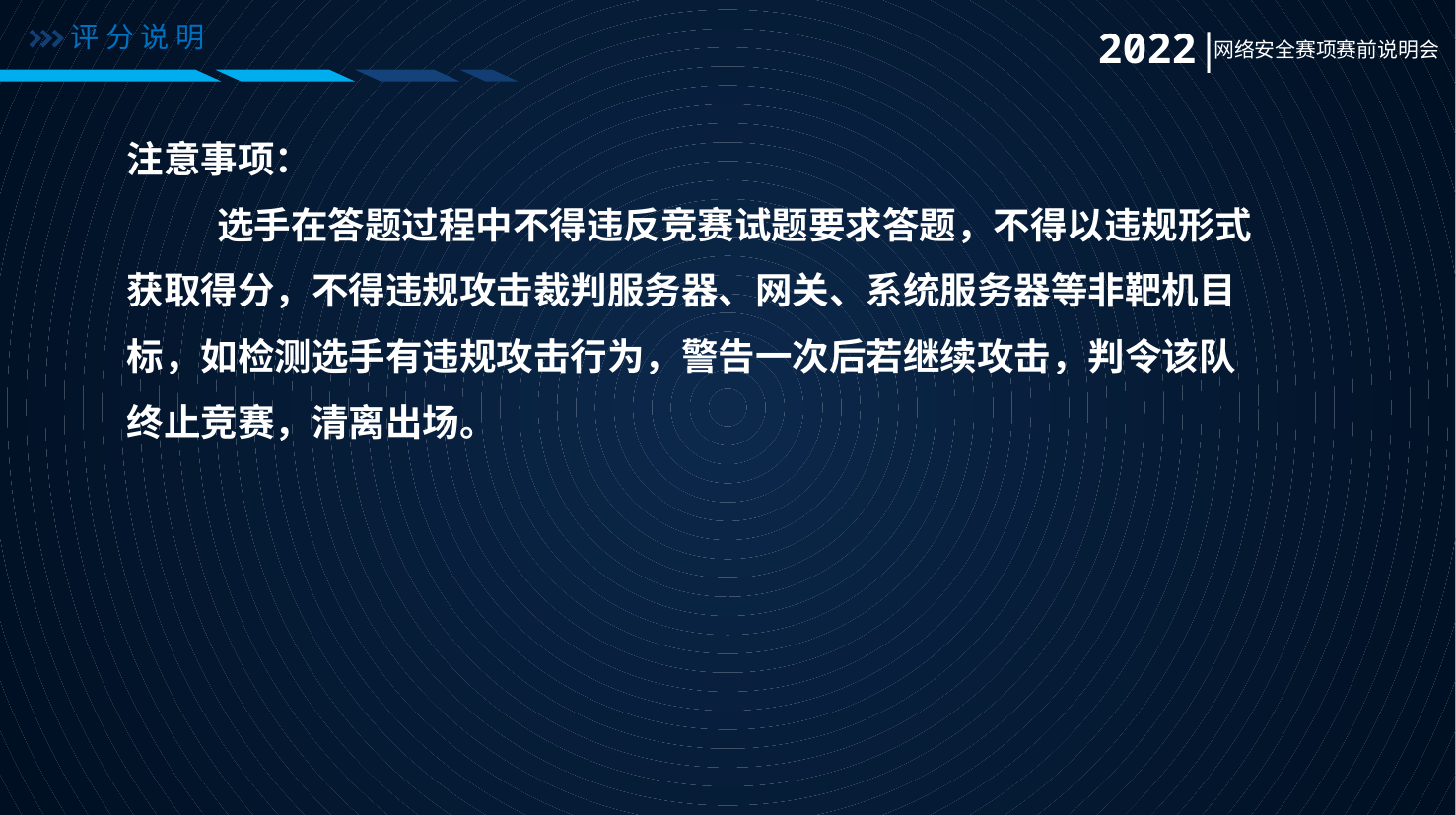

评分说明
2022|
网络安全赛项赛前说明会

注意事项：
	选手在答题过程中不得违反竞赛试题要求答题，不得以违规形式
获取得分，不得违规攻击裁判服务器、网关、系统服务器等非靶机目
标，如检测选手有违规攻击行为，警告一次后若继续攻击，判令该队
终止竞赛，清离出场。